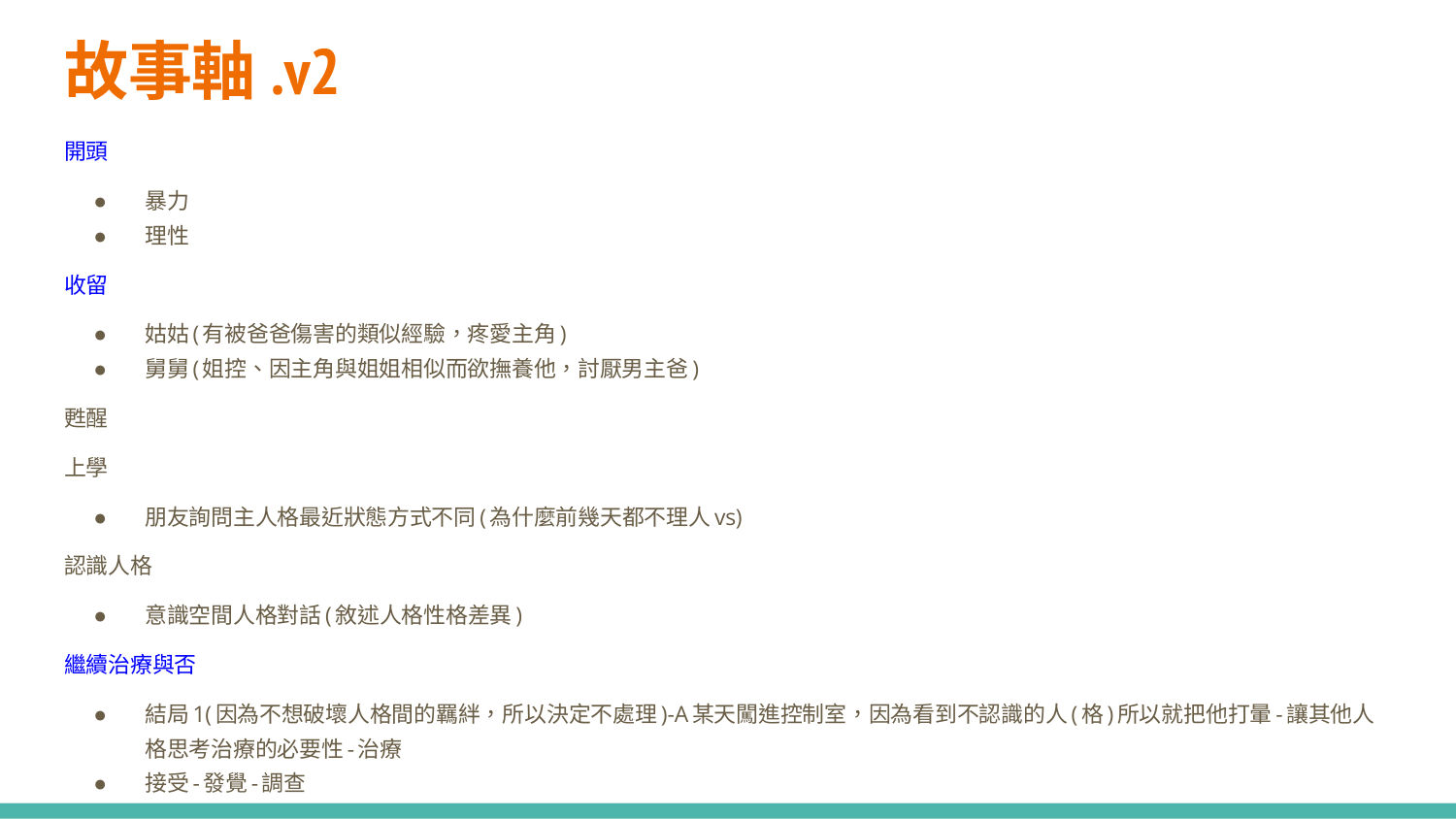

# 故事軸.v2
開頭
暴力
理性
收留
姑姑(有被爸爸傷害的類似經驗，疼愛主角)
舅舅(姐控、因主角與姐姐相似而欲撫養他，討厭男主爸)
甦醒
上學
朋友詢問主人格最近狀態方式不同(為什麼前幾天都不理人vs)
認識人格
意識空間人格對話(敘述人格性格差異)
繼續治療與否
結局1(因為不想破壞人格間的羈絆，所以決定不處理)-A某天闖進控制室，因為看到不認識的人(格)所以就把他打暈-讓其他人格思考治療的必要性-治療
接受-發覺-調查